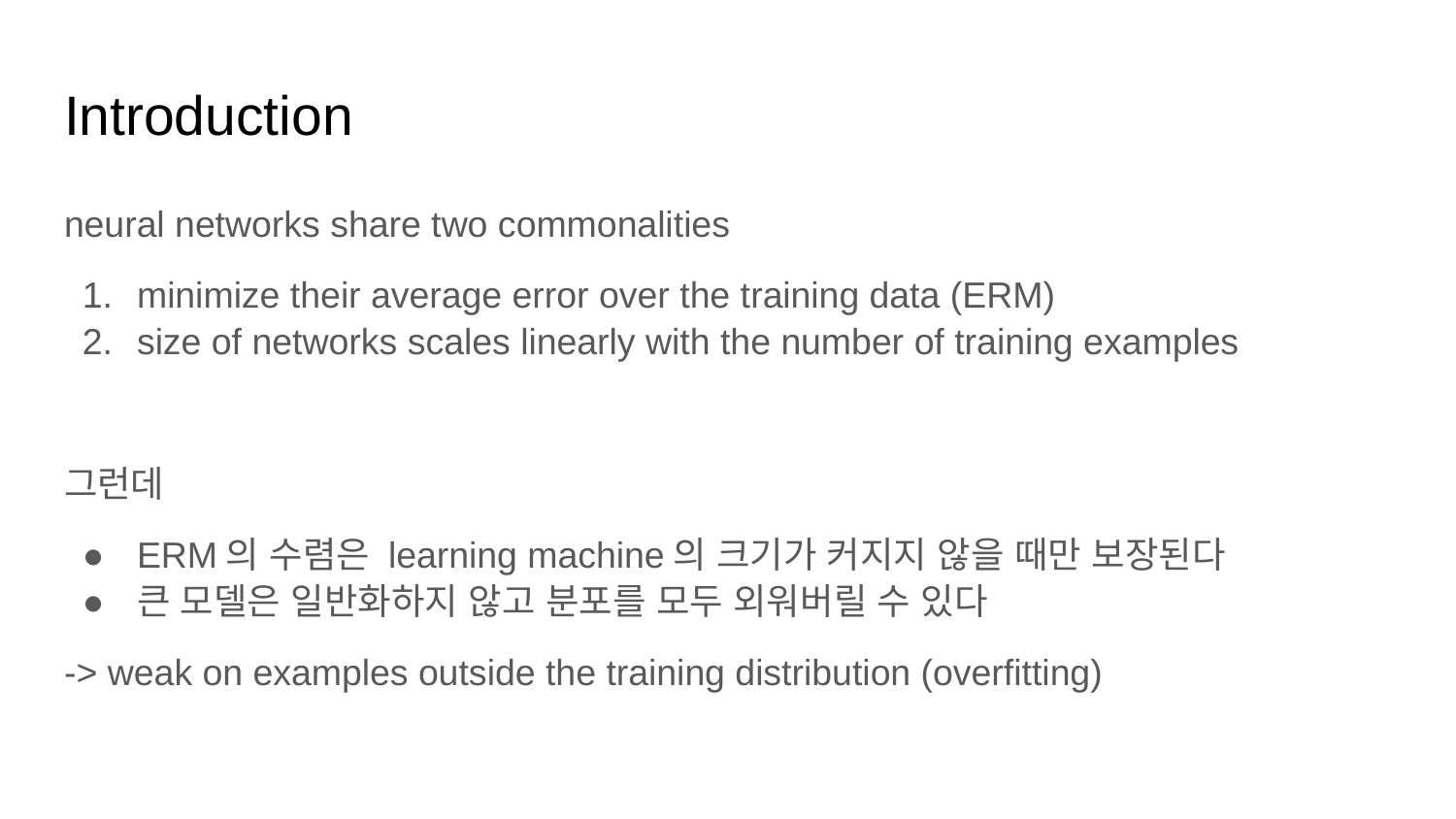

# Introduction
neural networks share two commonalities
minimize their average error over the training data (ERM)
size of networks scales linearly with the number of training examples

그런데
ERM의 수렴은 learning machine의 크기가 커지지 않을 때만 보장된다
큰 모델은 일반화하지 않고 분포를 모두 외워버릴 수 있다
-> weak on examples outside the training distribution (overfitting)